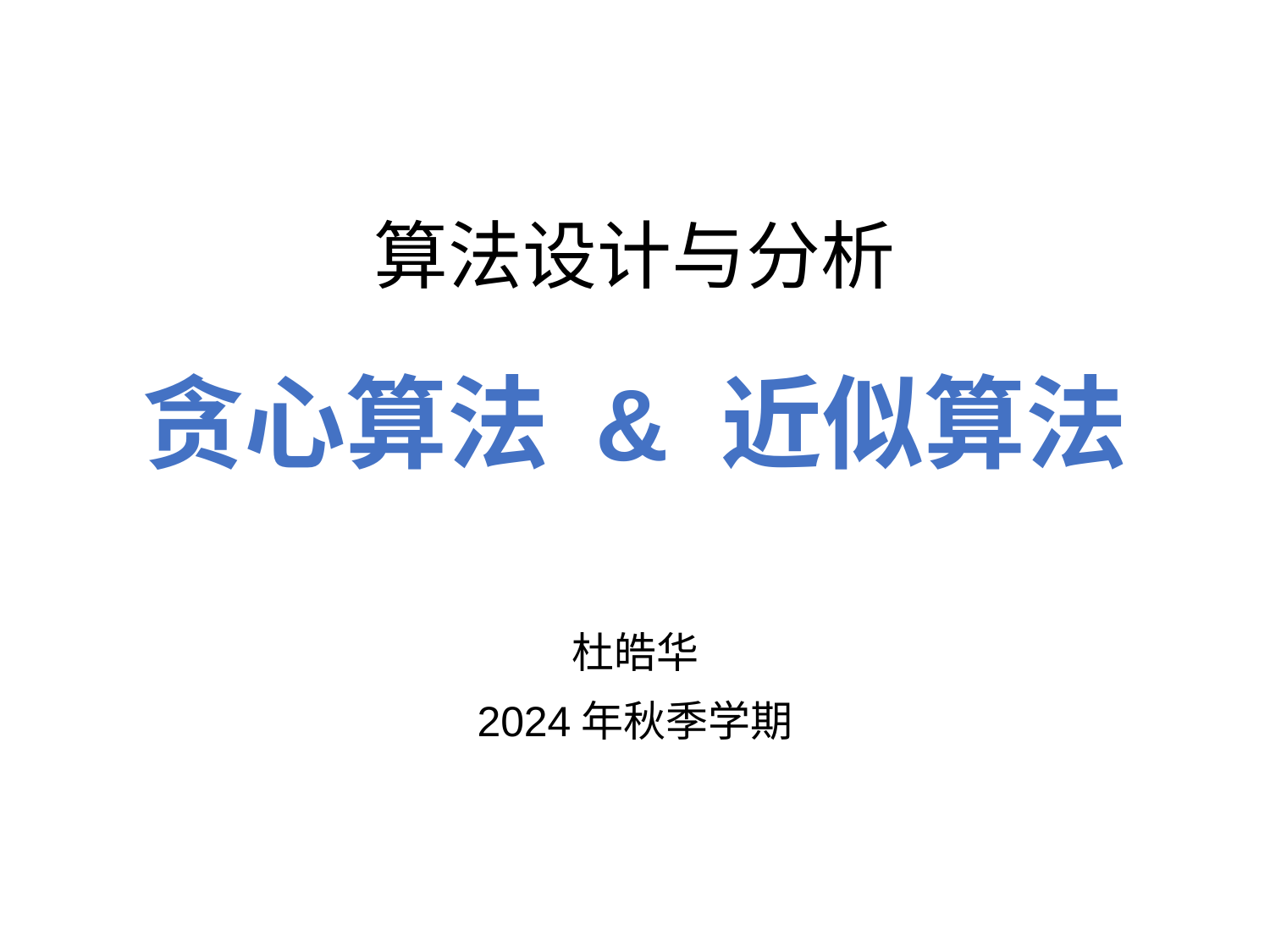

# 算法设计与分析 贪心算法 & 近似算法

杜皓华
2024年秋季学期